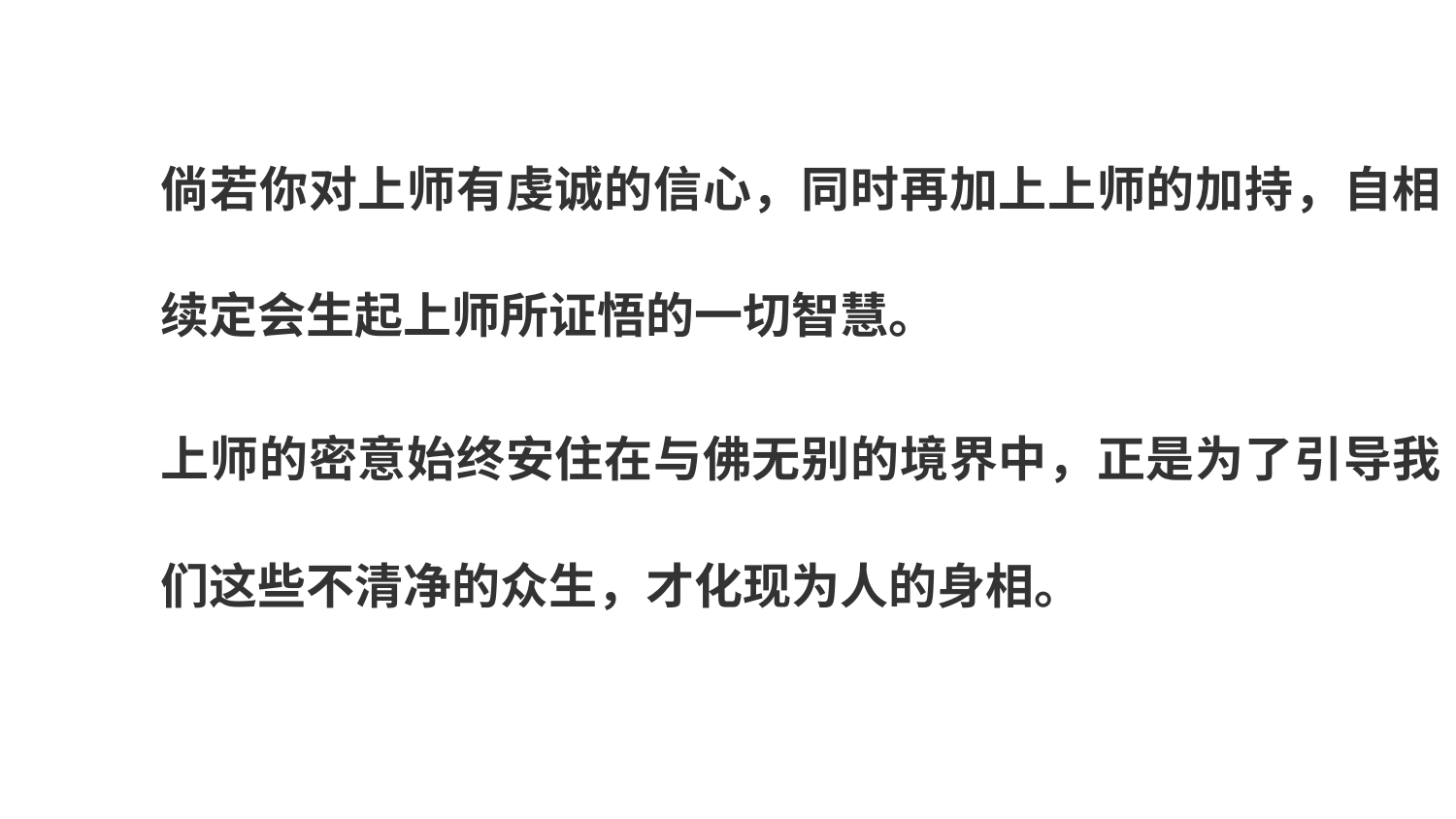

倘若你对上师有虔诚的信心，同时再加上上师的加持，自相续定会生起上师所证悟的一切智慧。
上师的密意始终安住在与佛无别的境界中，正是为了引导我们这些不清净的众生，才化现为人的身相。